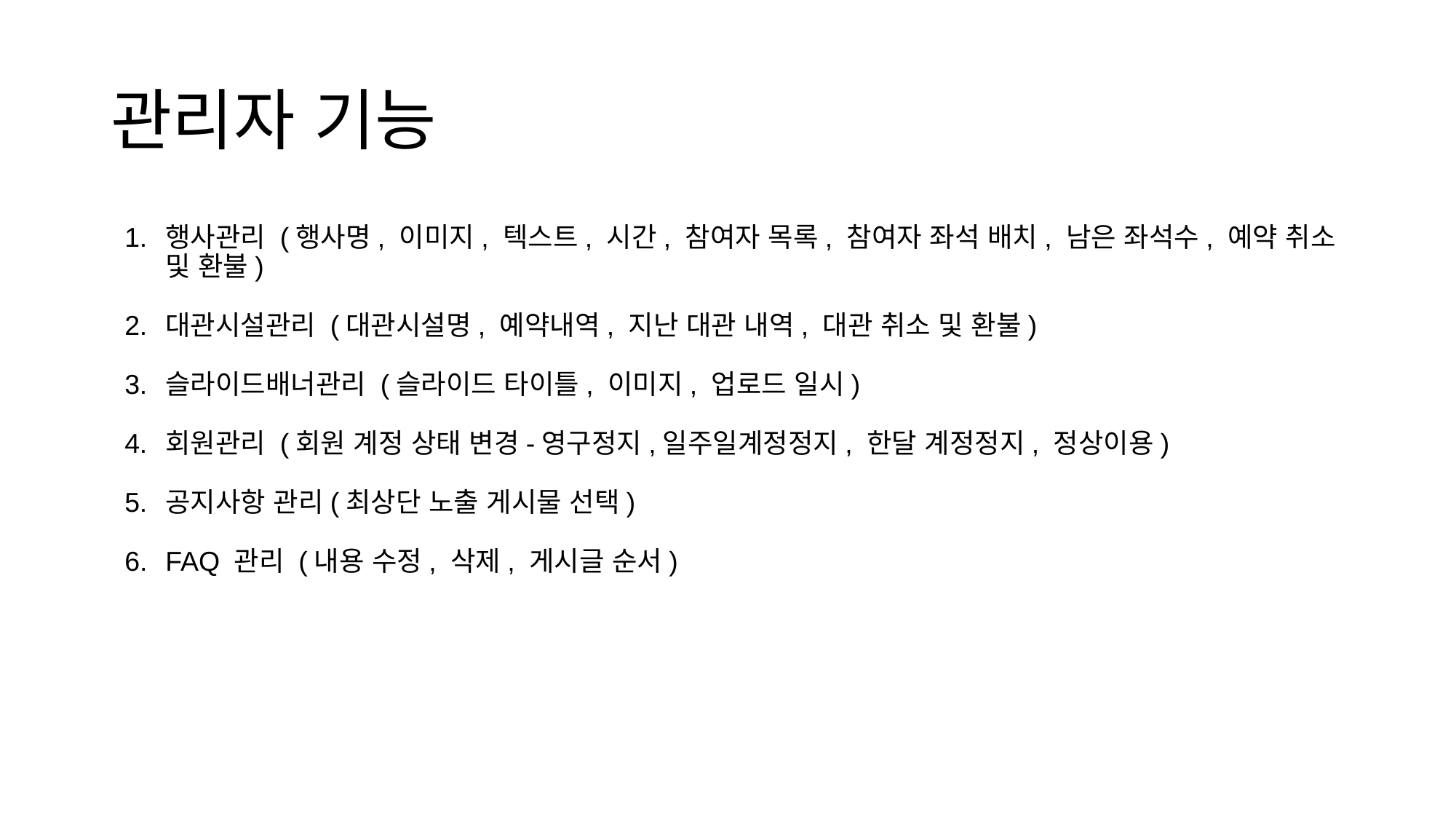

# 관리자 기능
행사관리 (행사명, 이미지, 텍스트, 시간, 참여자 목록, 참여자 좌석 배치, 남은 좌석수, 예약 취소 및 환불)

대관시설관리 (대관시설명, 예약내역, 지난 대관 내역, 대관 취소 및 환불)

슬라이드배너관리 (슬라이드 타이틀, 이미지, 업로드 일시)

회원관리 (회원 계정 상태 변경-영구정지,일주일계정정지, 한달 계정정지, 정상이용)

공지사항 관리(최상단 노출 게시물 선택)

FAQ 관리 (내용 수정, 삭제, 게시글 순서)